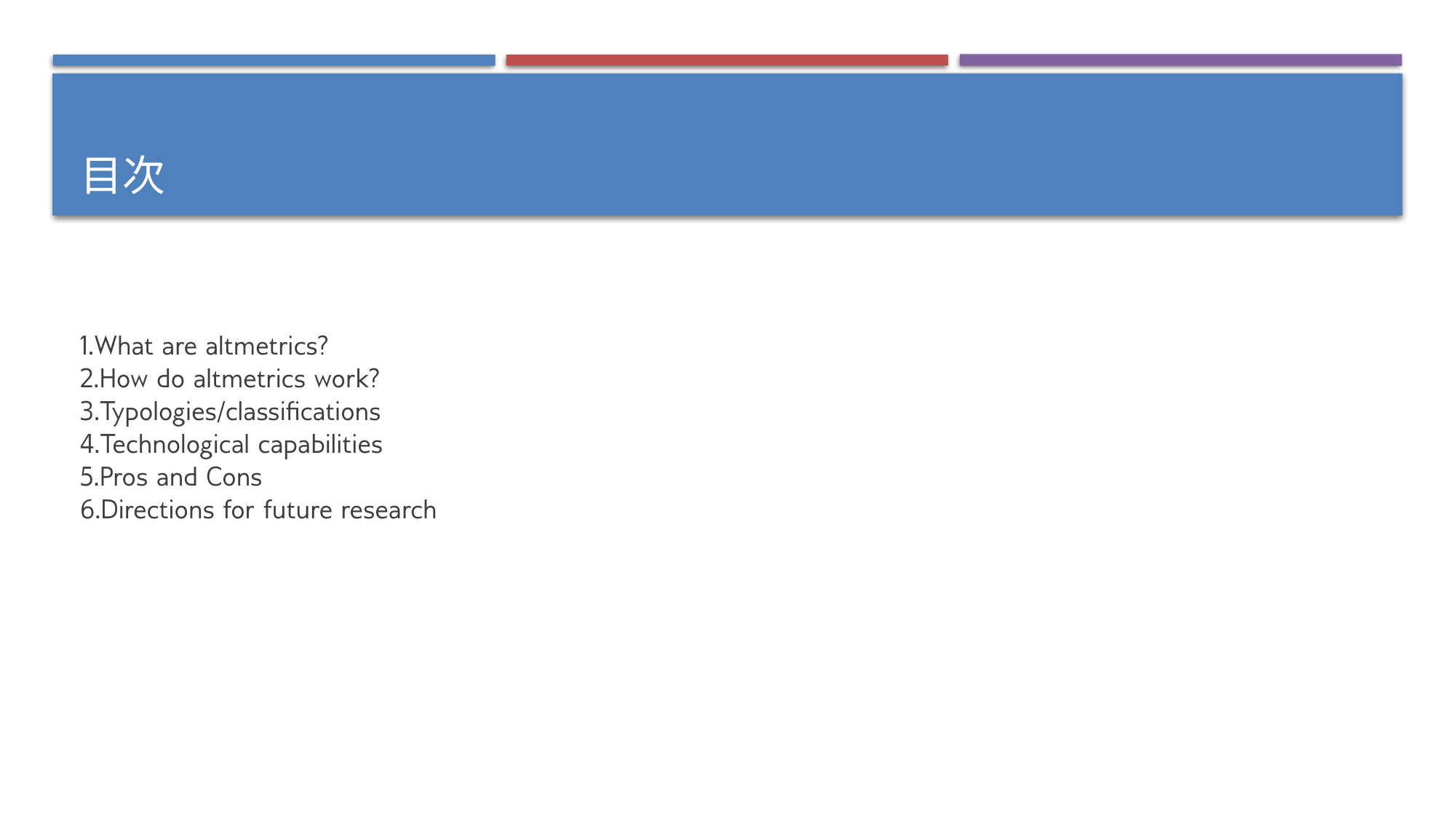

目次
1.What are altmetrics?
2.How do altmetrics work?
3.Typologies/classifications
4.Technological capabilities
5.Pros and Cons
6.Directions for future research